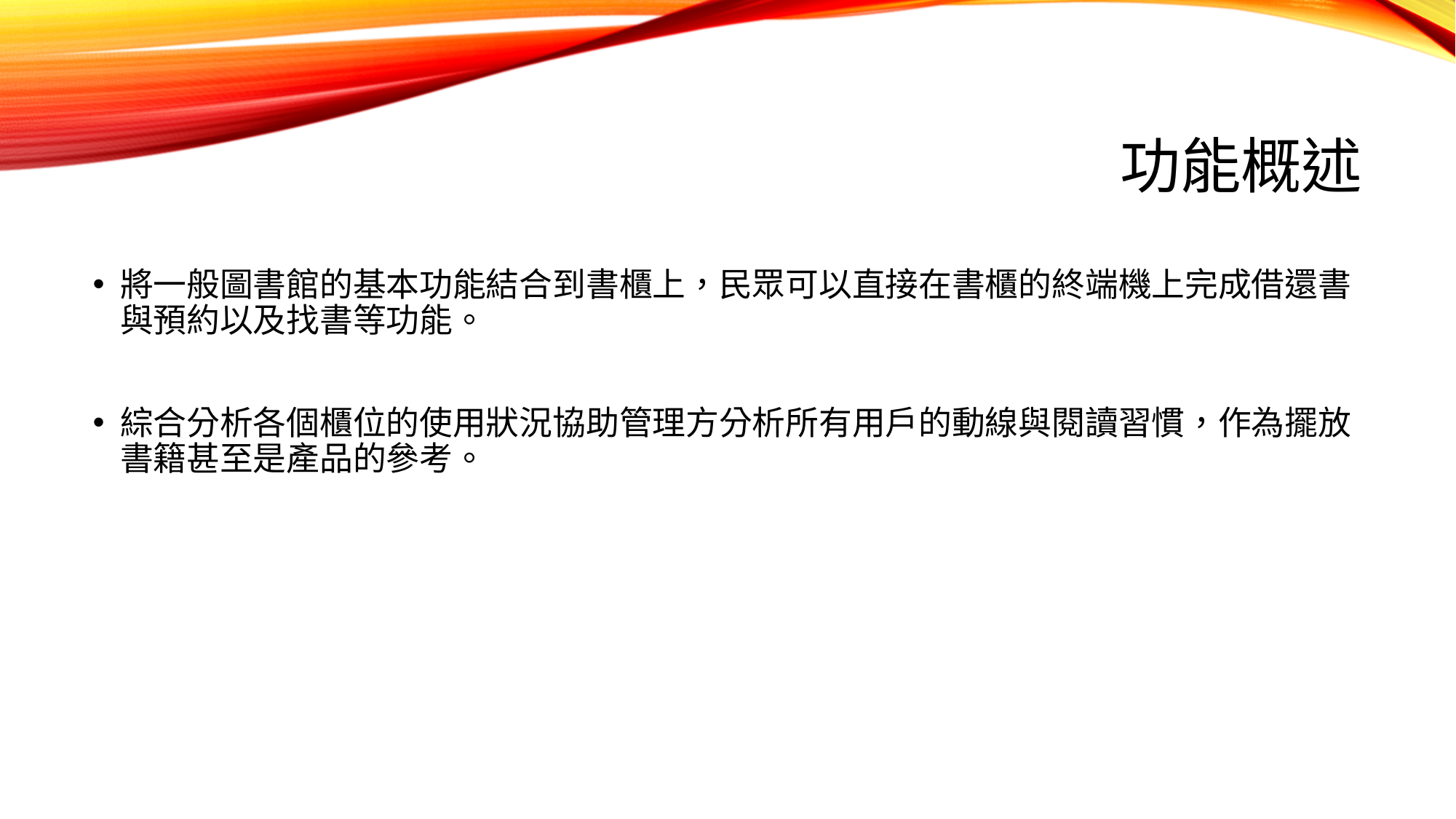

# 功能概述
將一般圖書館的基本功能結合到書櫃上，民眾可以直接在書櫃的終端機上完成借還書與預約以及找書等功能。

綜合分析各個櫃位的使用狀況協助管理方分析所有用戶的動線與閱讀習慣，作為擺放書籍甚至是產品的參考。